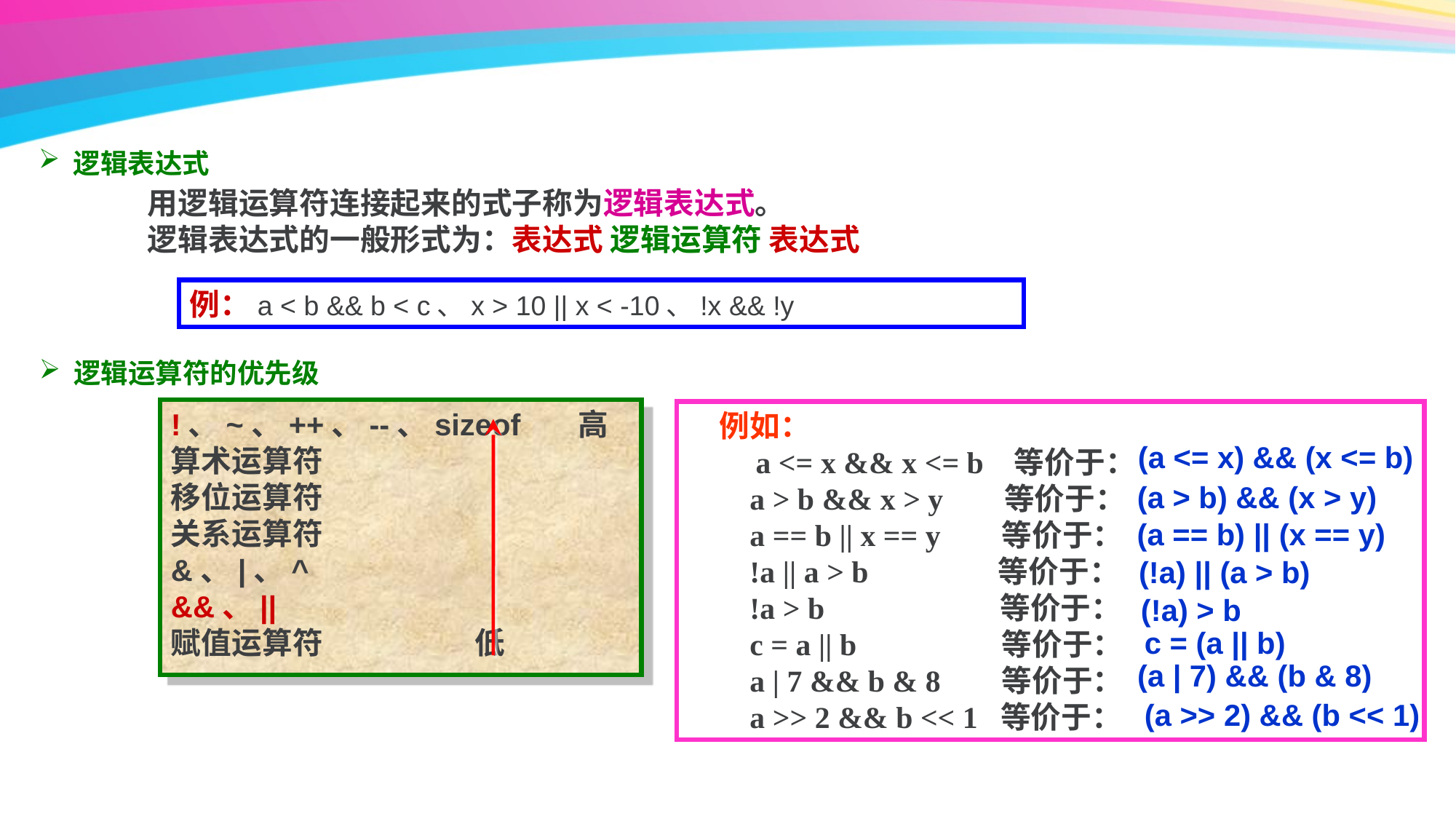

逻辑表达式
用逻辑运算符连接起来的式子称为逻辑表达式。
逻辑表达式的一般形式为：表达式 逻辑运算符 表达式
例：a < b && b < c、x > 10 || x < -10、!x && !y
 逻辑运算符的优先级
例如：
  a <= x && x <= b   等价于：
    a > b && x > y       等价于：
    a == b || x == y       等价于：
    !a || a > b                等价于：
    !a > b                      等价于：
    c = a || b                  等价于：
    a | 7 && b & 8       等价于：
    a >> 2 && b << 1  等价于：
!、~、++、--、sizeof      高
算术运算符
移位运算符
关系运算符
&、|、^
&&、||
赋值运算符                      低

(a <= x) && (x <= b)
(a > b) && (x > y)
(a == b) || (x == y)
(!a) || (a > b)
(!a) > b
c = (a || b)
(a | 7) && (b & 8)
(a >> 2) && (b << 1)